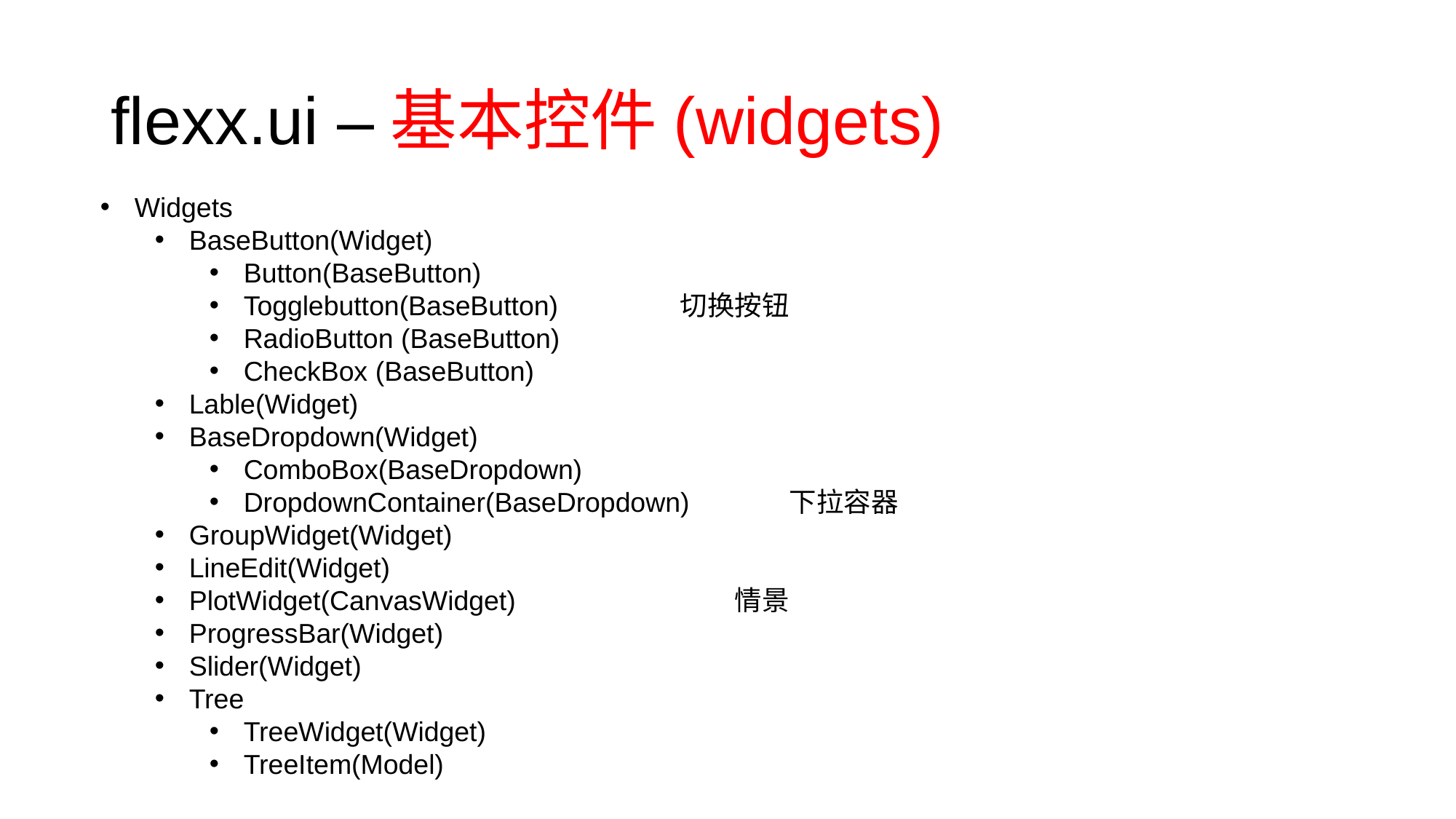

# flexx.ui –基本控件(widgets)
Widgets
BaseButton(Widget)
Button(BaseButton)
Togglebutton(BaseButton)		切换按钮
RadioButton (BaseButton)
CheckBox (BaseButton)
Lable(Widget)
BaseDropdown(Widget)
ComboBox(BaseDropdown)
DropdownContainer(BaseDropdown)	下拉容器
GroupWidget(Widget)
LineEdit(Widget)
PlotWidget(CanvasWidget)			情景
ProgressBar(Widget)
Slider(Widget)
Tree
TreeWidget(Widget)
TreeItem(Model)